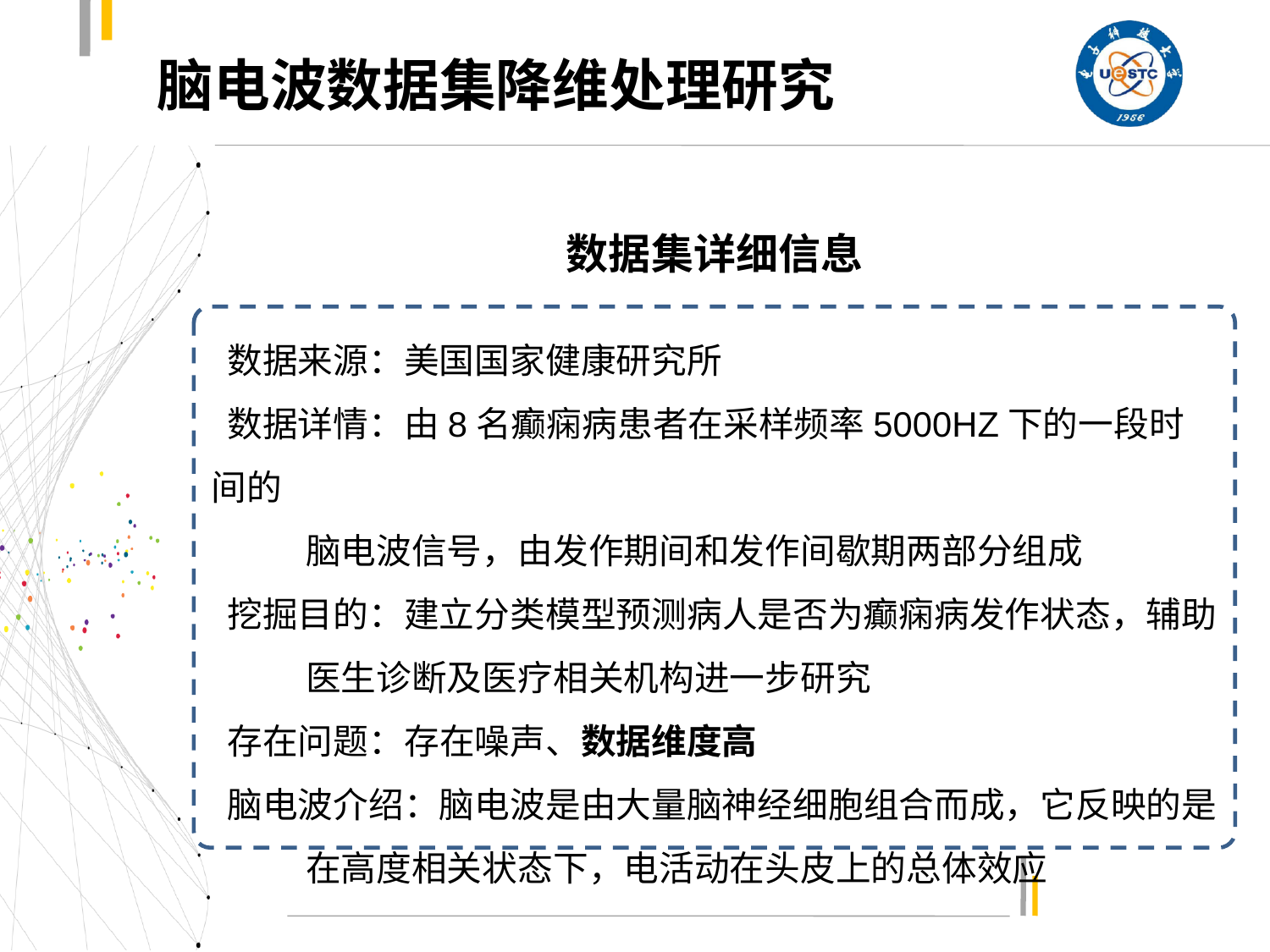

# 脑电波数据集降维处理研究
数据集详细信息
 数据来源：美国国家健康研究所
 数据详情：由8名癫痫病患者在采样频率5000HZ下的一段时间的
           脑电波信号，由发作期间和发作间歇期两部分组成
 挖掘目的：建立分类模型预测病人是否为癫痫病发作状态，辅助
           医生诊断及医疗相关机构进一步研究
 存在问题：存在噪声、数据维度高
 脑电波介绍：脑电波是由大量脑神经细胞组合而成，它反映的是
           在高度相关状态下，电活动在头皮上的总体效应